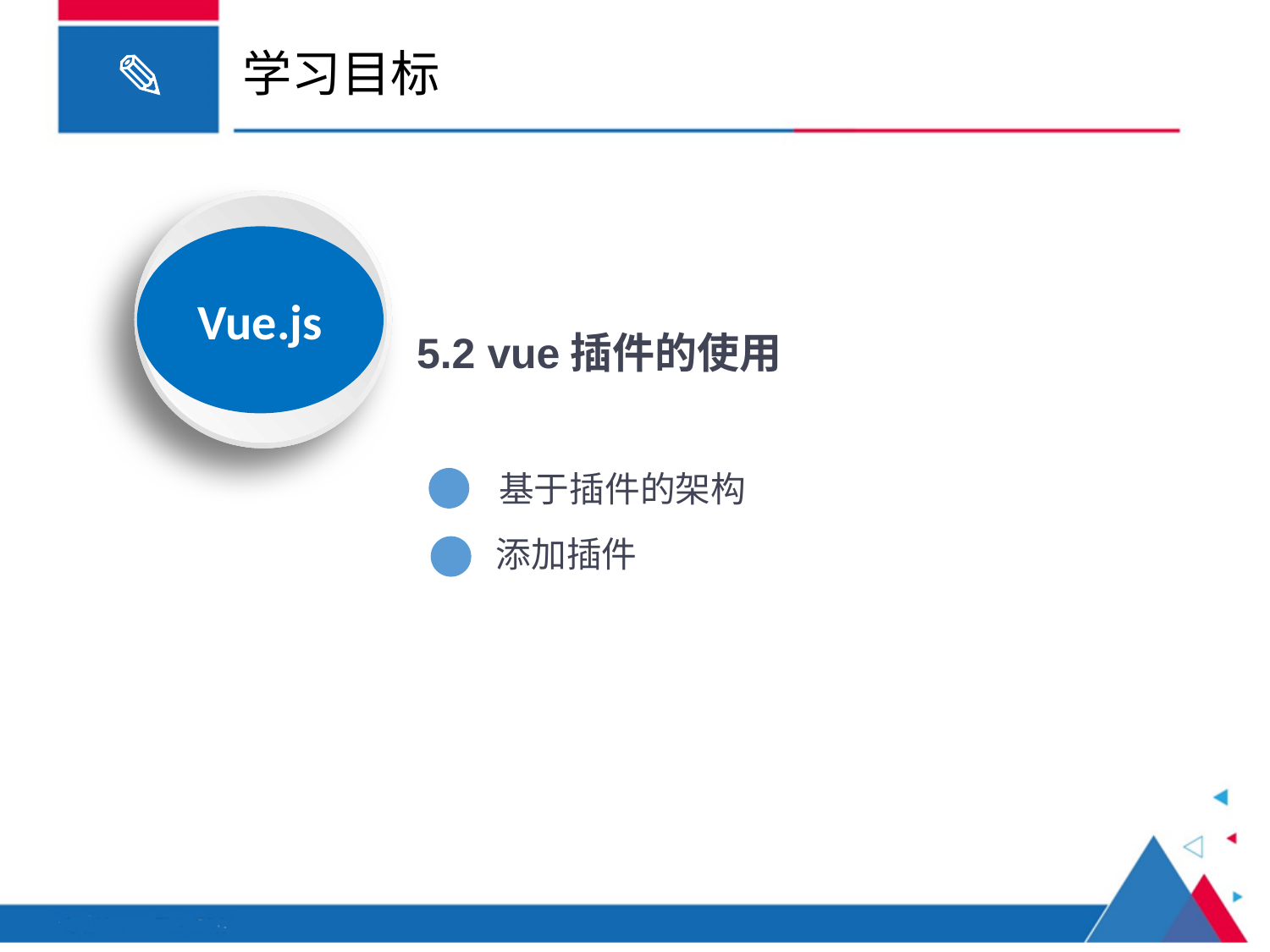

# 学习目标

Vue.js
5.2 vue插件的使用
基于插件的架构

添加插件